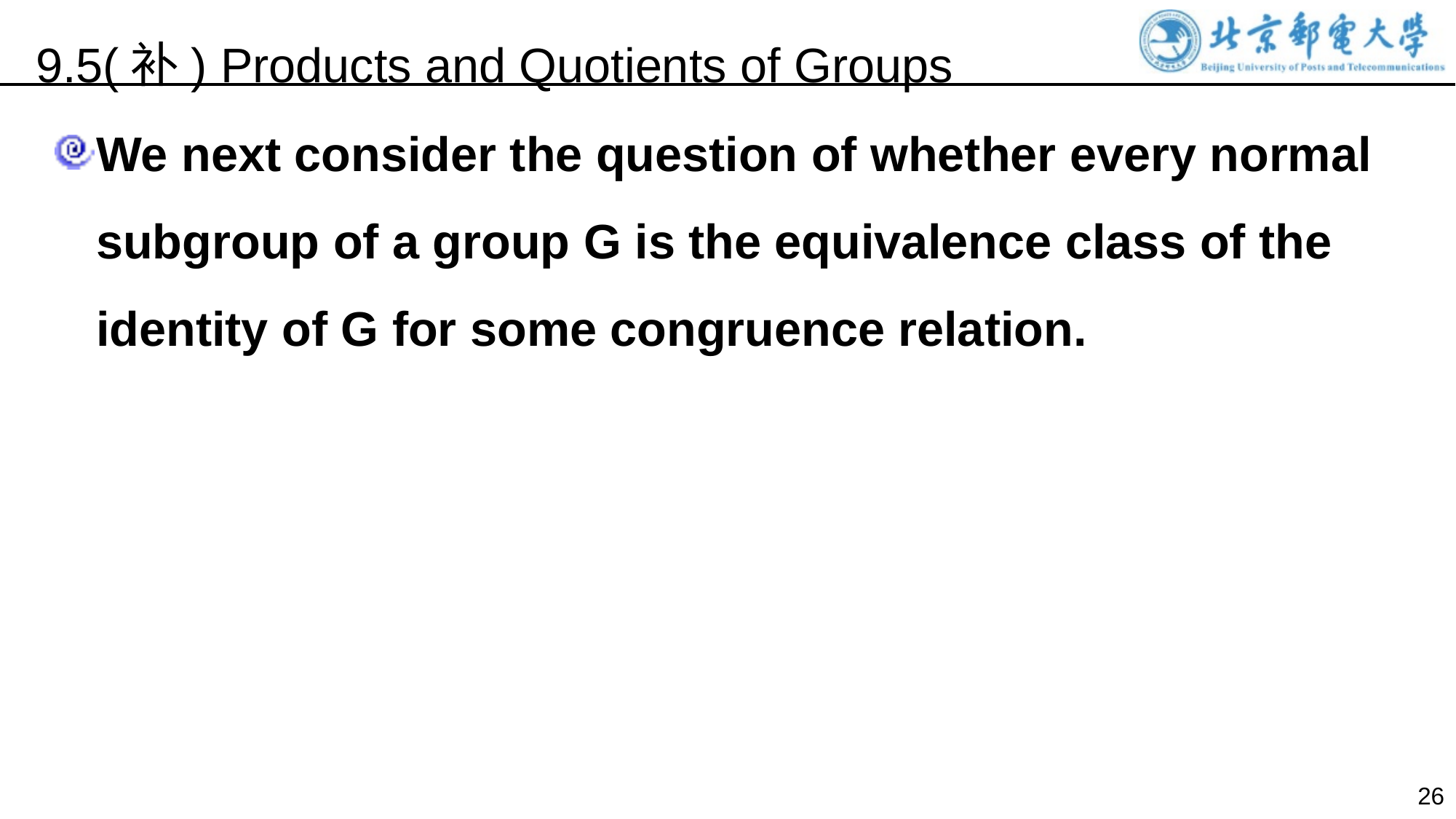

9.5(补) Products and Quotients of Groups
We next consider the question of whether every normal subgroup of a group G is the equivalence class of the identity of G for some congruence relation.